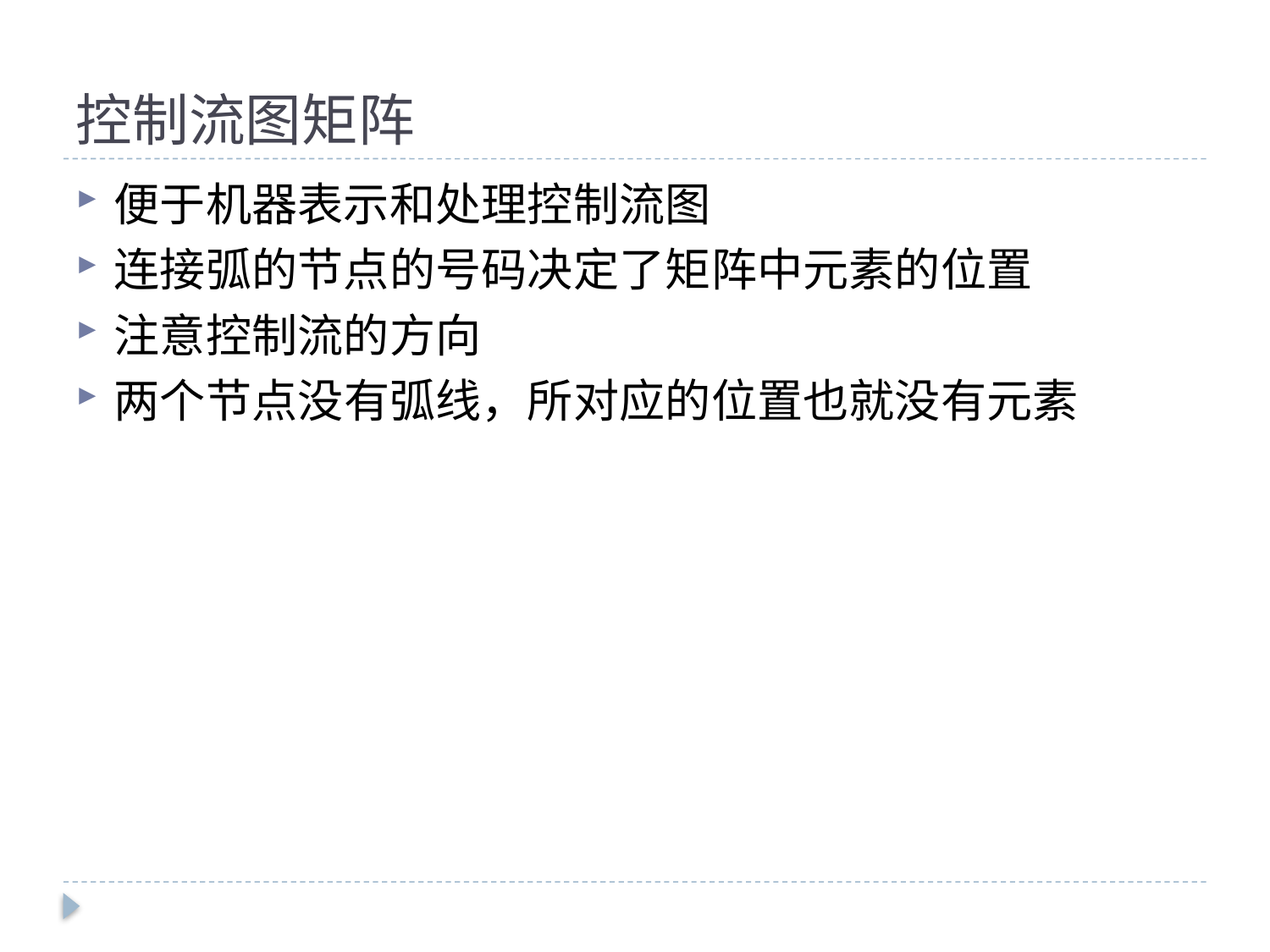

# 控制流图矩阵
便于机器表示和处理控制流图
连接弧的节点的号码决定了矩阵中元素的位置
注意控制流的方向
两个节点没有弧线，所对应的位置也就没有元素